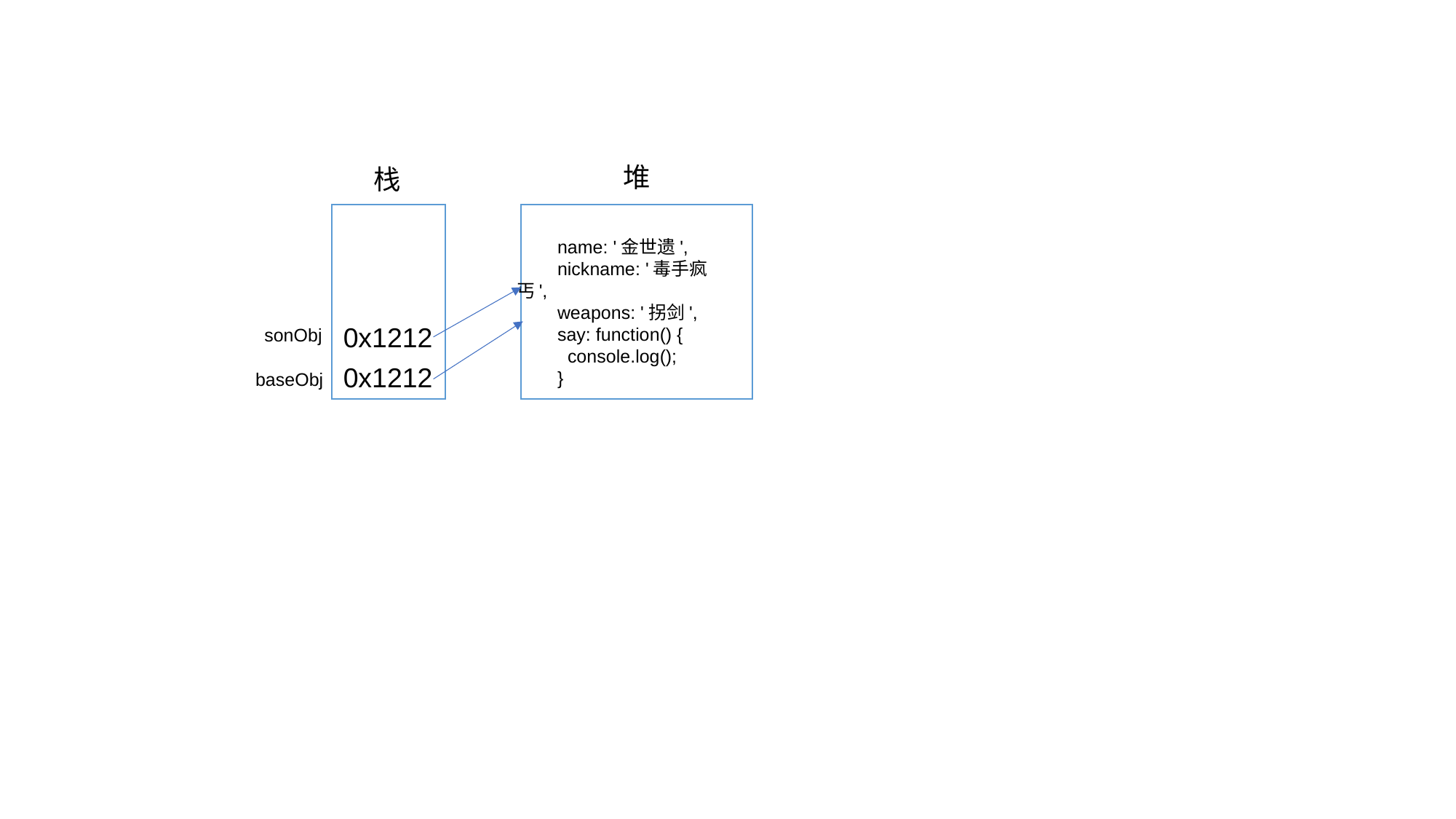

#
堆
栈

        name: '金世遗',
        nickname: '毒手疯丐',
        weapons: '拐剑',
        say: function() {
          console.log();
        }
0x1212
sonObj
0x1212
baseObj